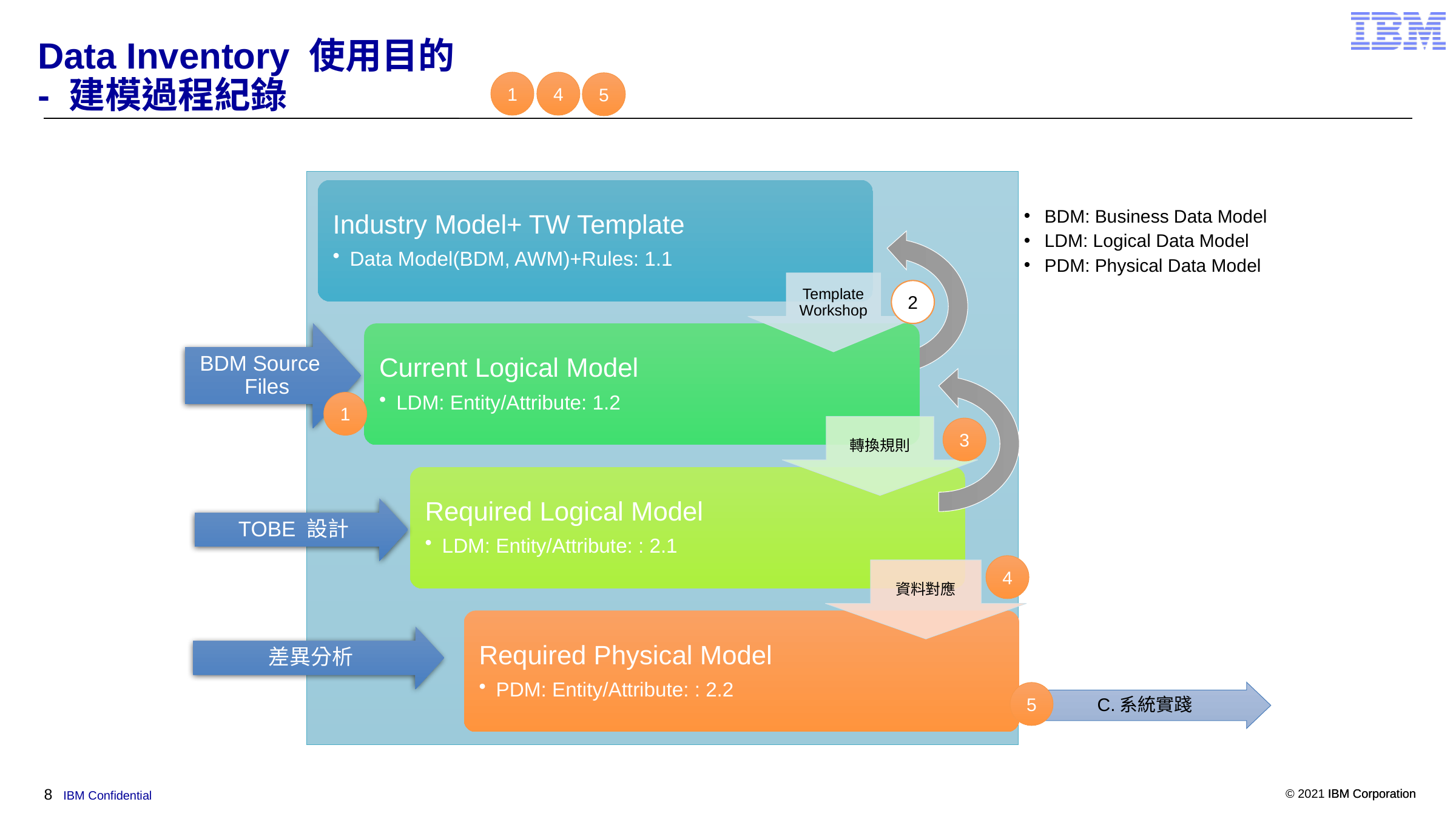

# Data Inventory 使用目的 - 建模過程紀錄
1
4
5

Industry Model+ TW Template
Data Model(BDM, AWM)+Rules: 1.1
Current Logical Model
LDM: Entity/Attribute: 1.2
Required Logical Model
LDM: Entity/Attribute: : 2.1
Required Physical Model
PDM: Entity/Attribute: : 2.2
Template
Workshop
轉換規則
資料對應
BDM: Business Data Model
LDM: Logical Data Model
PDM: Physical Data Model

2
BDM Source Files

1
3
TOBE 設計
4
差異分析
C.系統實踐
5